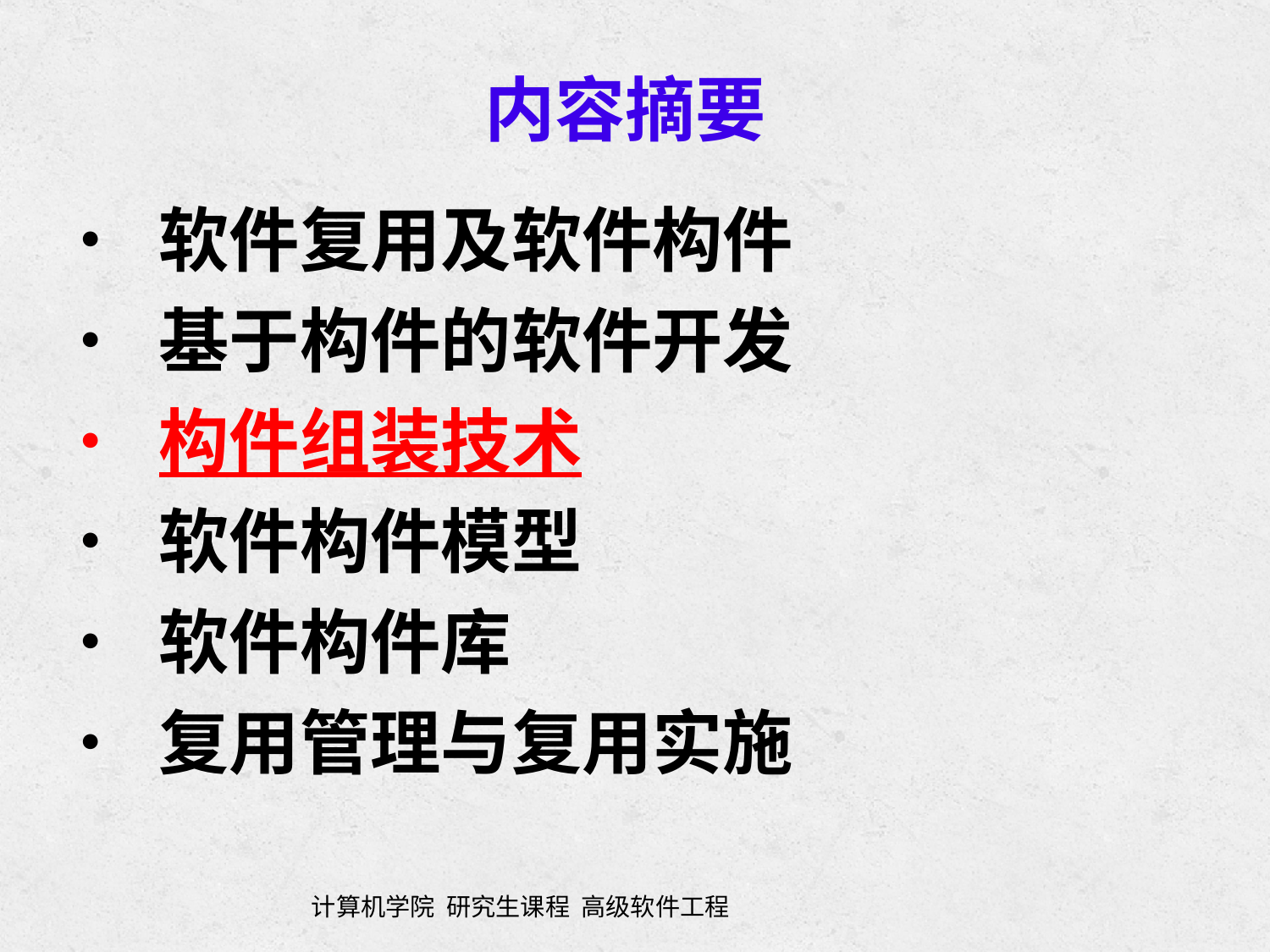

内容摘要

• 软件复用及软件构件
• 基于构件的软件开发
• 构件组装技术
• 软件构件模型
• 软件构件库
• 复用管理与复用实施

	计算机学院  研究生课程  高级软件工程